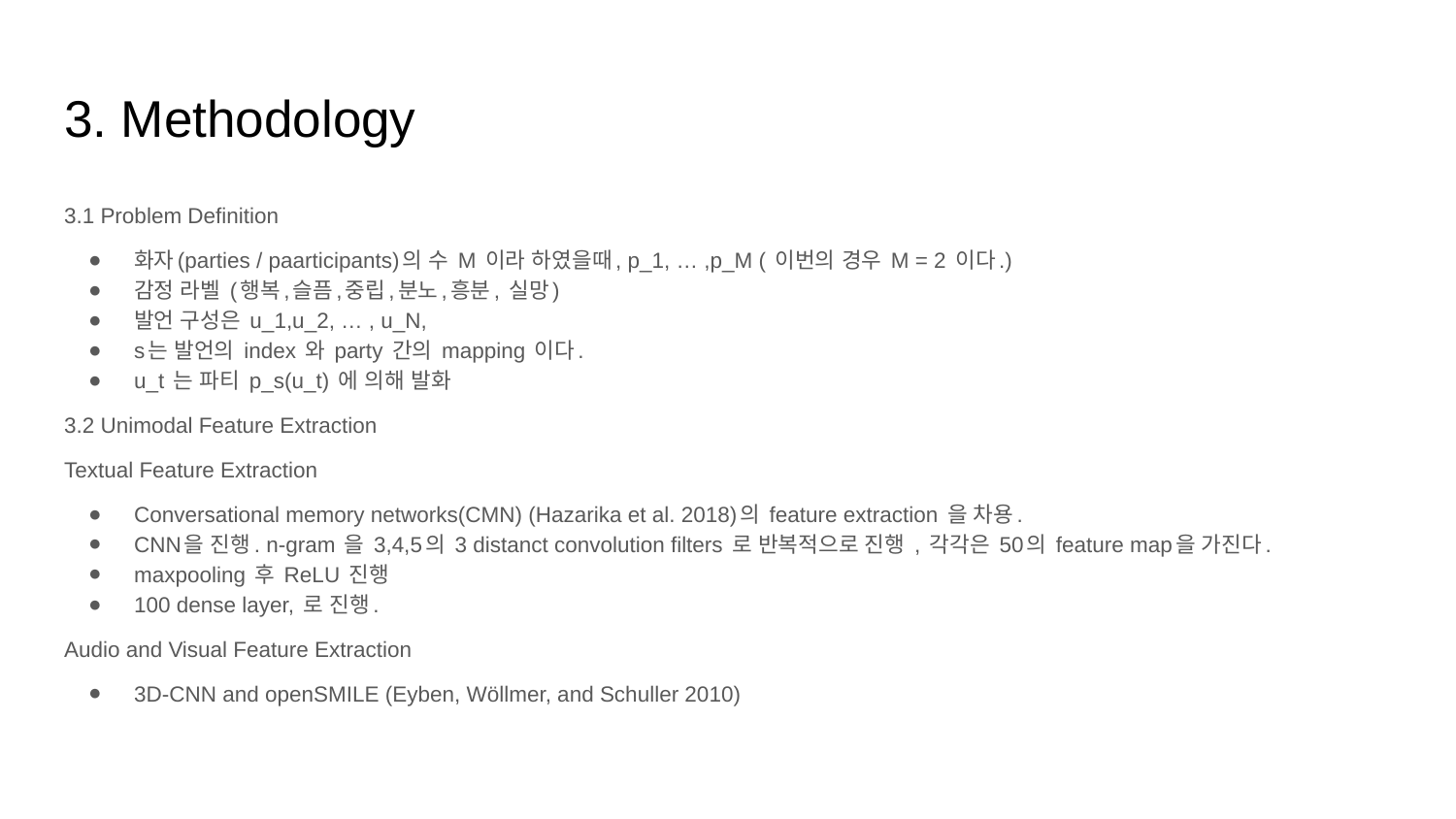

# 3. Methodology
3.1 Problem Definition
화자(parties / paarticipants)의 수 M 이라 하였을때, p_1, … ,p_M ( 이번의 경우 M = 2 이다.)
감정 라벨 (행복,슬픔,중립,분노,흥분, 실망)
발언 구성은 u_1,u_2, … , u_N,
s는 발언의 index 와 party 간의 mapping 이다.
u_t 는 파티 p_s(u_t) 에 의해 발화
3.2 Unimodal Feature Extraction
Textual Feature Extraction
Conversational memory networks(CMN) (Hazarika et al. 2018)의 feature extraction 을 차용.
CNN을 진행. n-gram 을 3,4,5의 3 distanct convolution filters 로 반복적으로 진행 , 각각은 50의 feature map을 가진다.
maxpooling 후 ReLU 진행
100 dense layer, 로 진행.
Audio and Visual Feature Extraction
3D-CNN and openSMILE (Eyben, Wöllmer, and Schuller 2010)